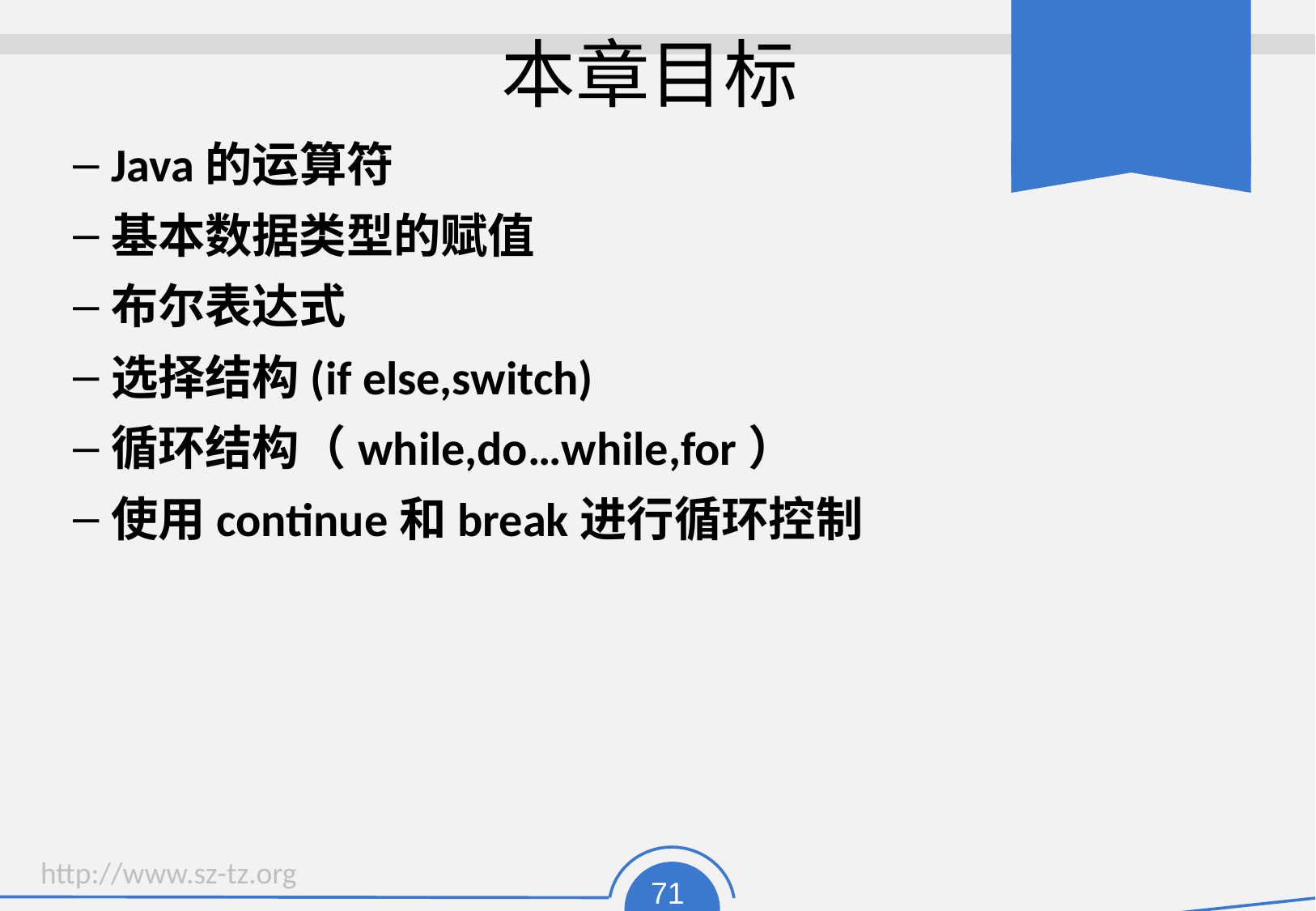

# 本章目标
Java的运算符
基本数据类型的赋值
布尔表达式
选择结构(if else,switch)
循环结构（while,do…while,for）
使用continue和break进行循环控制